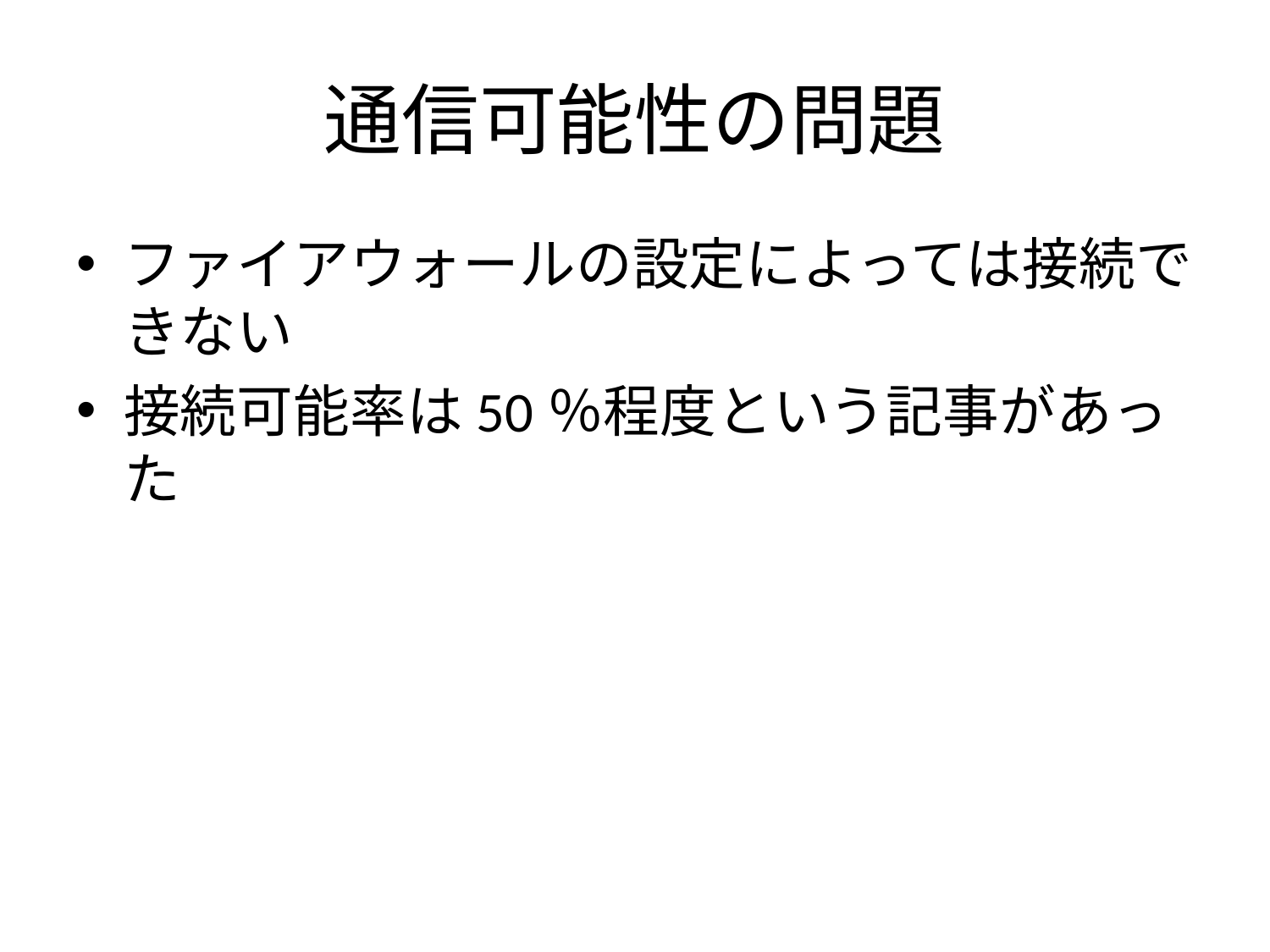

# 通信可能性の問題
ファイアウォールの設定によっては接続できない
接続可能率は50％程度という記事があった